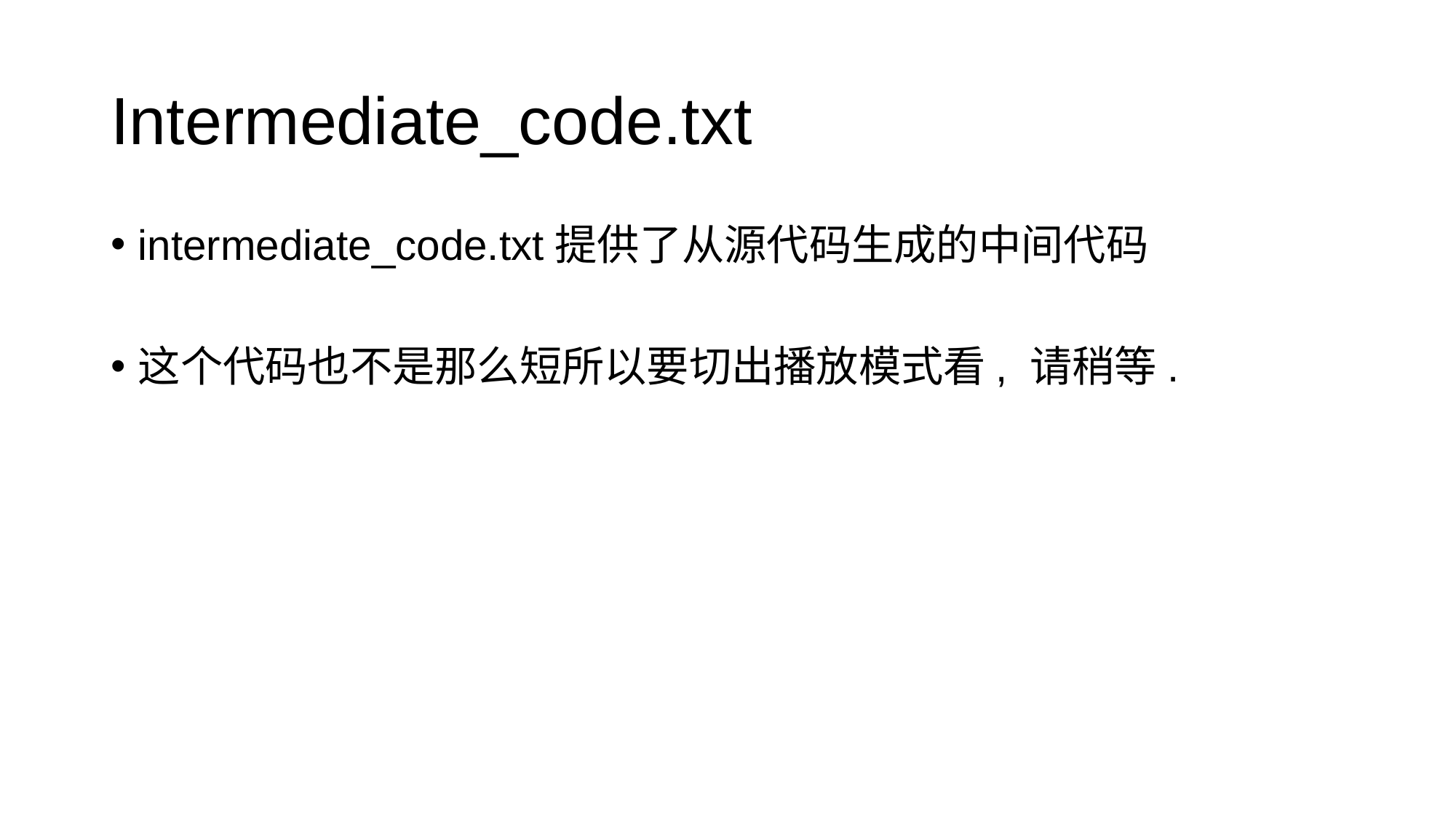

# Intermediate_code.txt
intermediate_code.txt提供了从源代码生成的中间代码

这个代码也不是那么短所以要切出播放模式看, 请稍等.